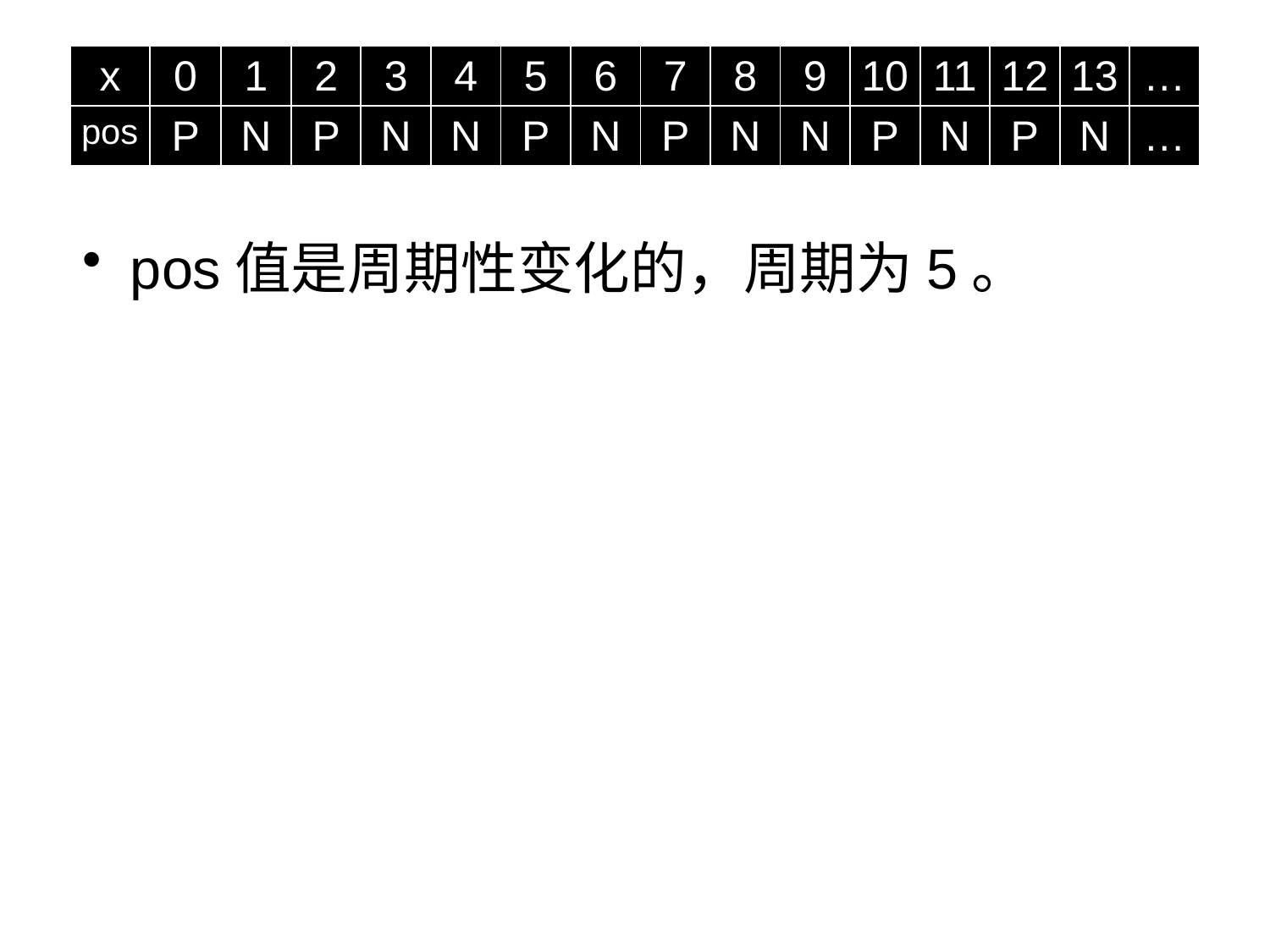

| x | 0 | 1 | 2 | 3 | 4 | 5 | 6 | 7 | 8 | 9 | 10 | 11 | 12 | 13 | … |
| --- | --- | --- | --- | --- | --- | --- | --- | --- | --- | --- | --- | --- | --- | --- | --- |
| pos | P | N | P | N | N | P | N | P | N | N | P | N | P | N | … |
pos值是周期性变化的，周期为5。